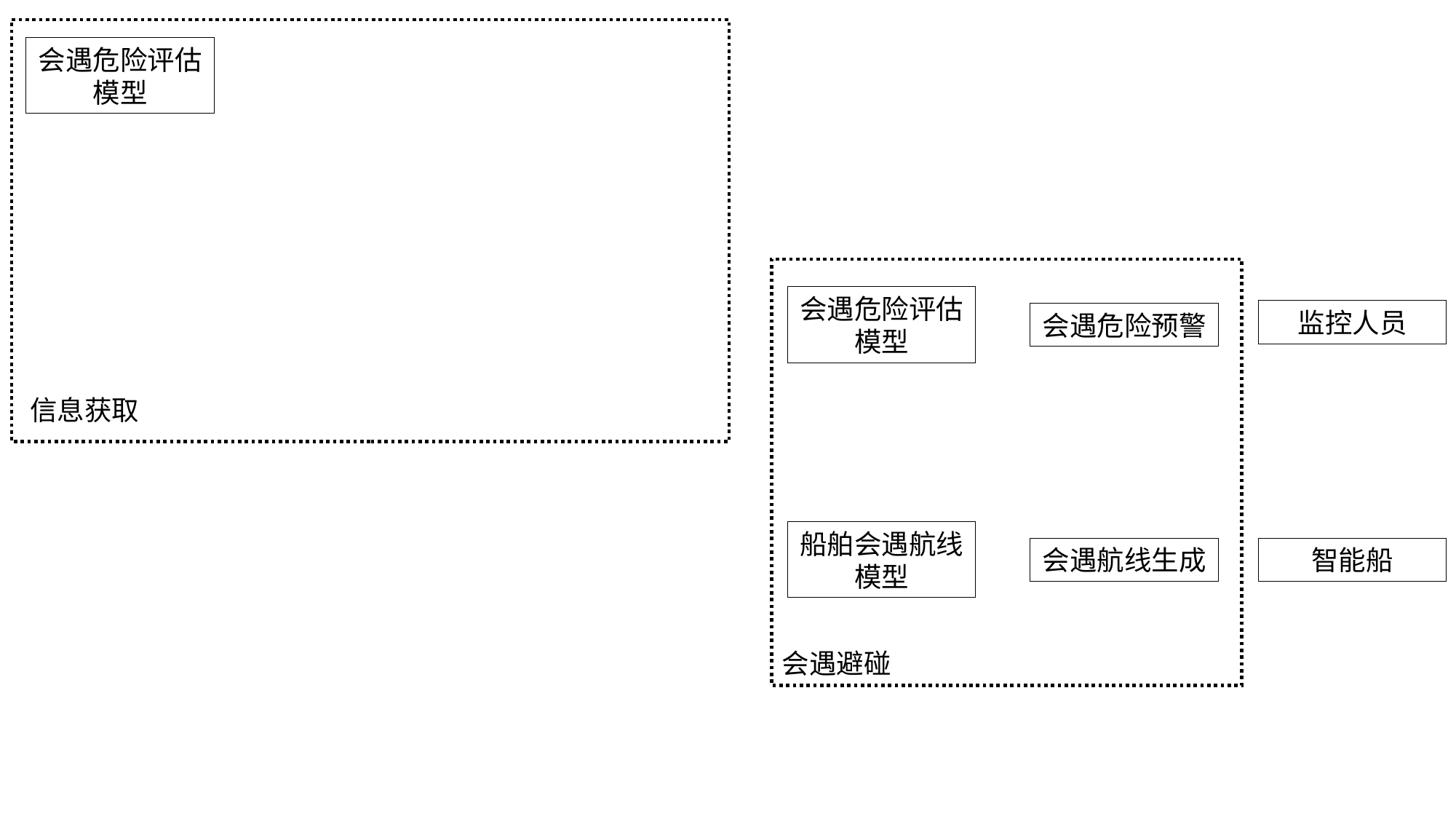

会遇危险评估模型

会遇危险评估模型
监控人员
会遇危险预警
信息获取
船舶会遇航线模型
会遇航线生成
智能船
会遇避碰